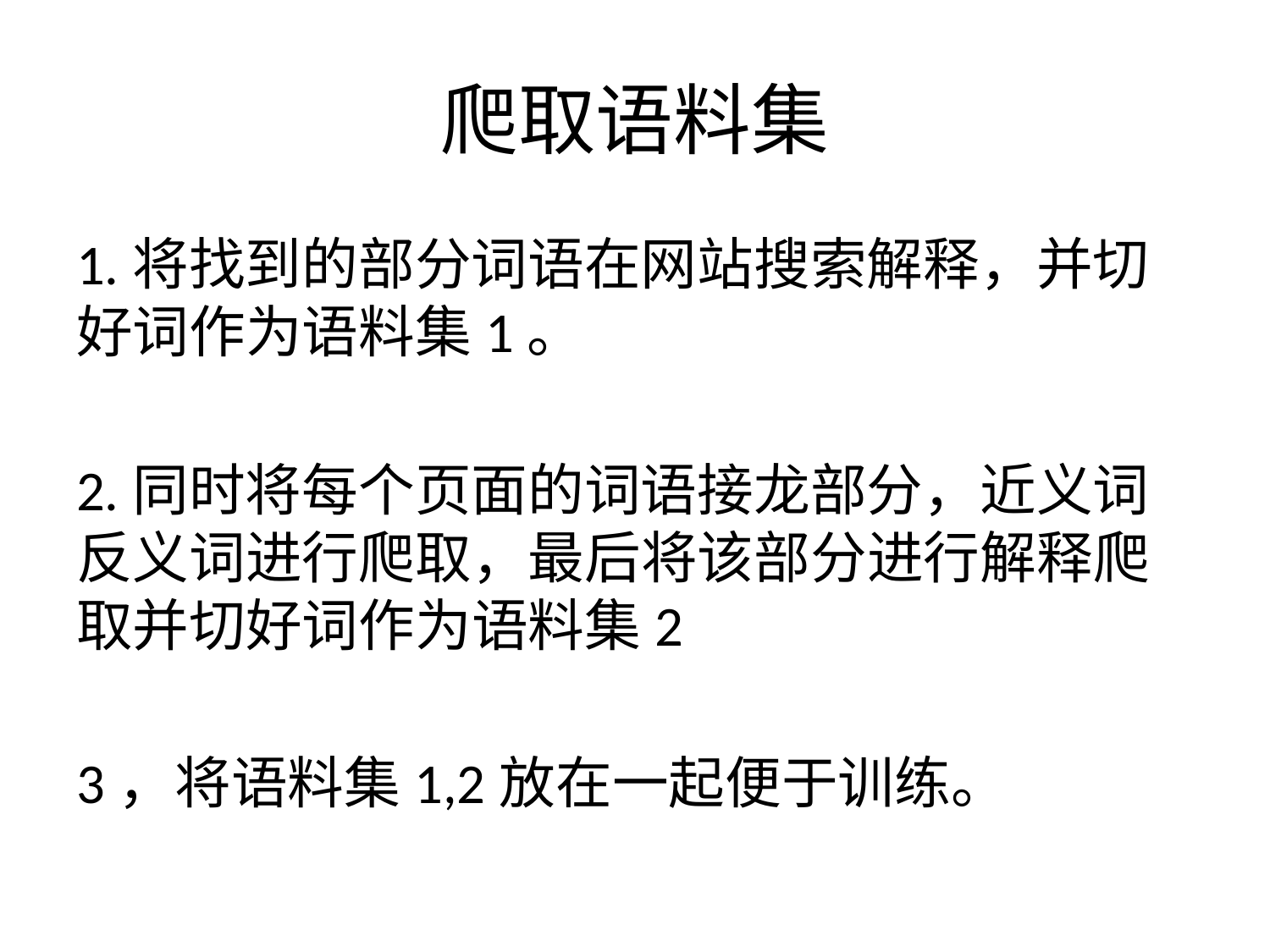

# 爬取语料集
1.将找到的部分词语在网站搜索解释，并切好词作为语料集1。

2.同时将每个页面的词语接龙部分，近义词反义词进行爬取，最后将该部分进行解释爬取并切好词作为语料集2

3，将语料集1,2放在一起便于训练。